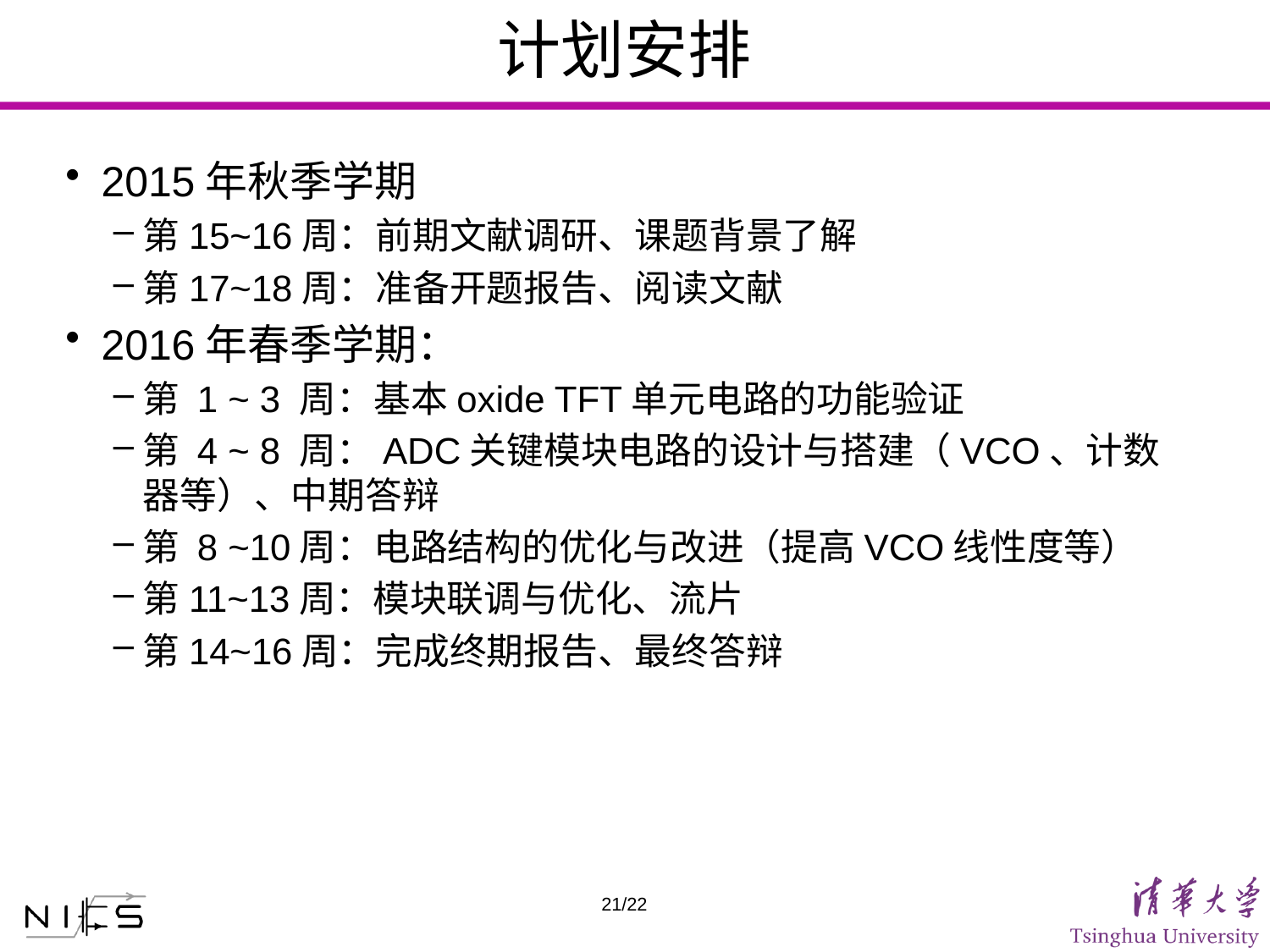

# 计划安排
2015年秋季学期
第15~16周：前期文献调研、课题背景了解
第17~18周：准备开题报告、阅读文献
2016年春季学期：
第 1 ~ 3 周：基本oxide TFT单元电路的功能验证
第 4 ~ 8 周：ADC关键模块电路的设计与搭建（VCO、计数器等）、中期答辩
第 8 ~10周：电路结构的优化与改进（提高VCO线性度等）
第11~13周：模块联调与优化、流片
第14~16周：完成终期报告、最终答辩
21/22